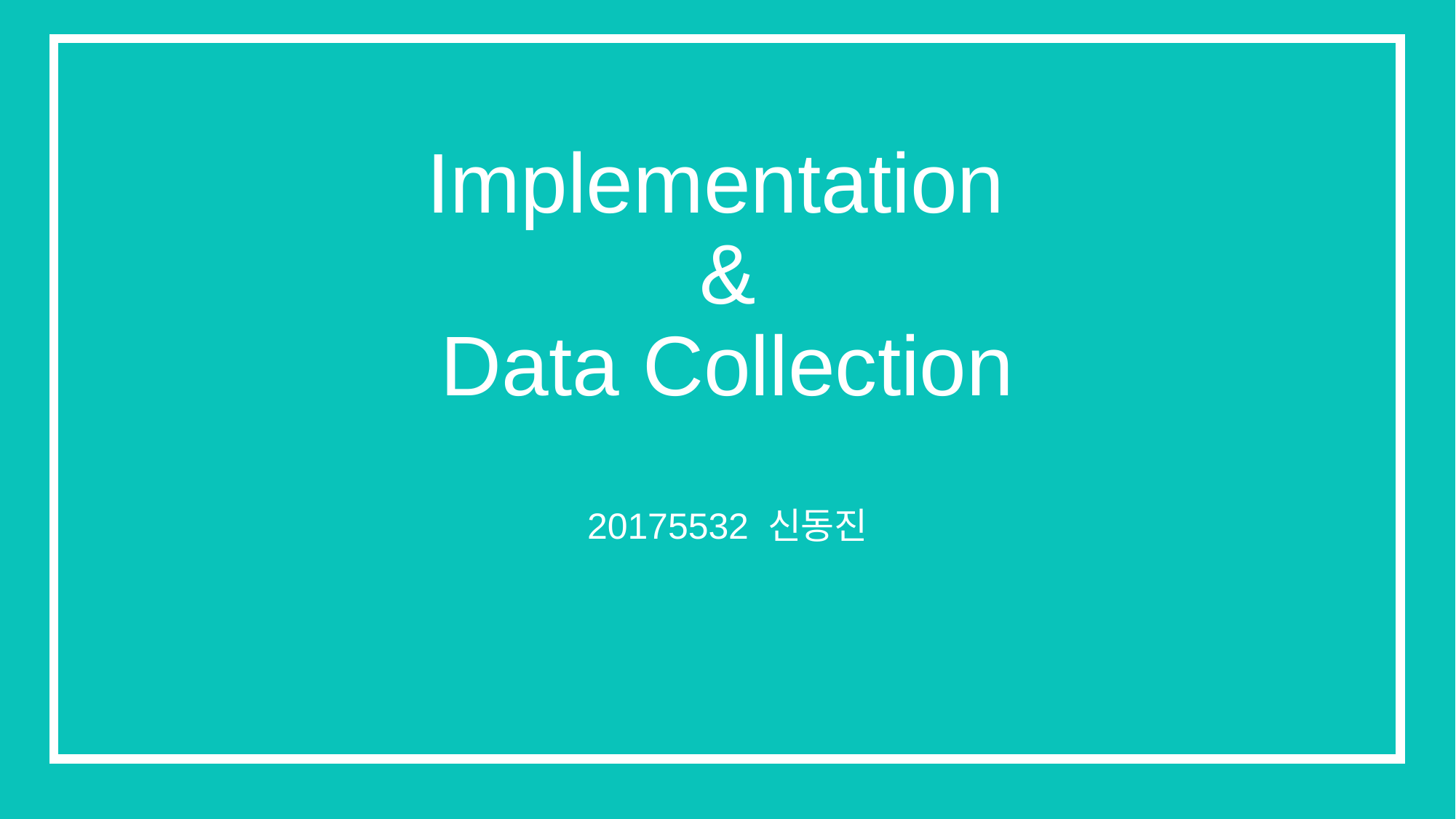

# Implementation & Data Collection
20175532 신동진